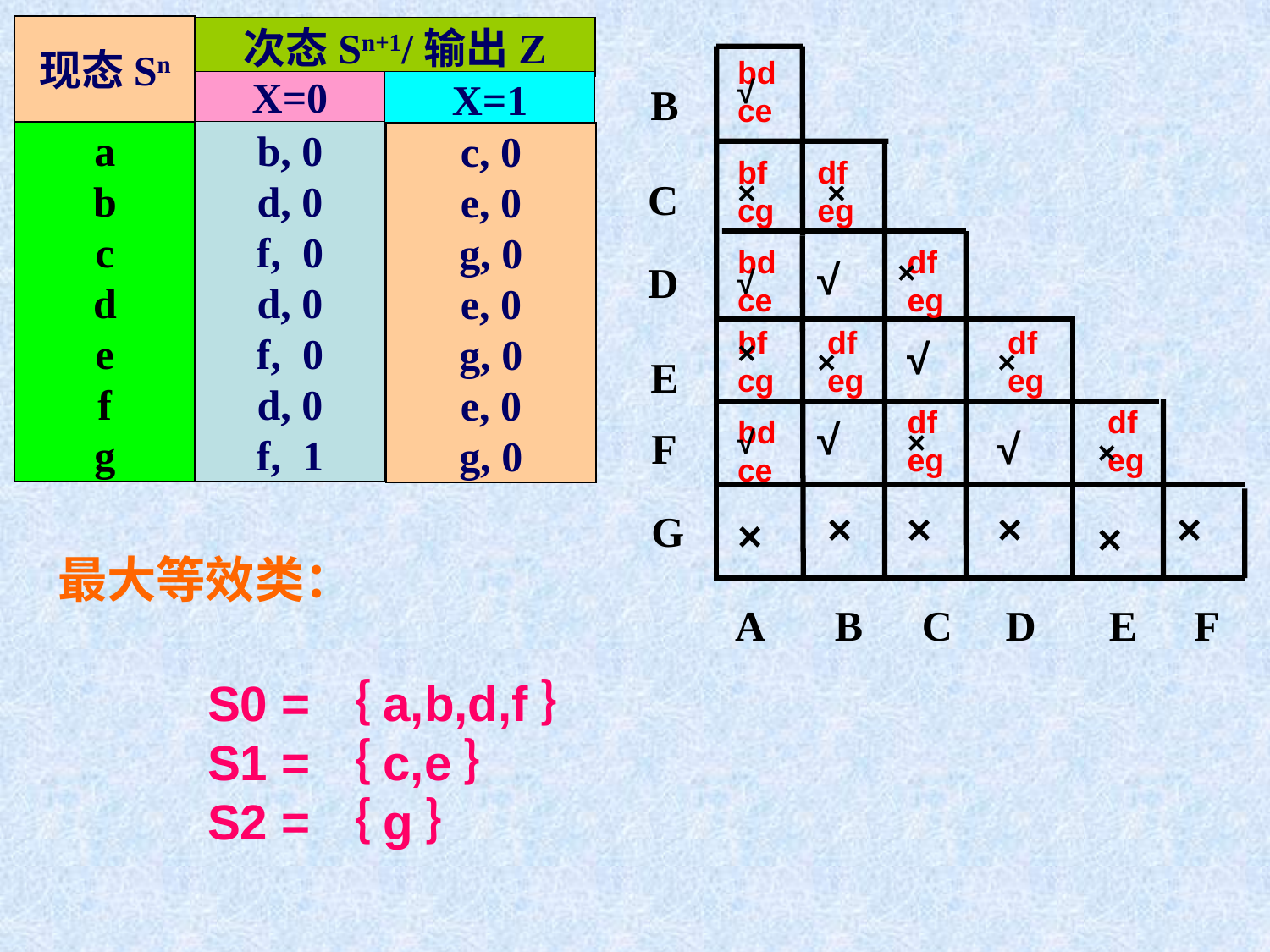

现态Sn
次态Sn+1/输出Z

B
C
D
E
F
G
A
B
C
D
E
F
bdce
√
X=0
X=1
b, 0
d, 0
f,  0
d, 0
f,  0
d, 0
f,  1
a
b
c
d
e
f
g
c, 0
e, 0
g, 0
e, 0
g, 0
e, 0
g, 0
bfcg
dfeg
×
×
bdce
dfeg
√
×
√
bfcg
dfeg
dfeg
×
√
×
×
dfeg
dfeg
bdce
√
√
×
√
×
×
×
×
×
×
×
# 最大等效类：
S0 =｛a,b,d,f｝
S1 =｛c,e｝
S2 =｛g｝